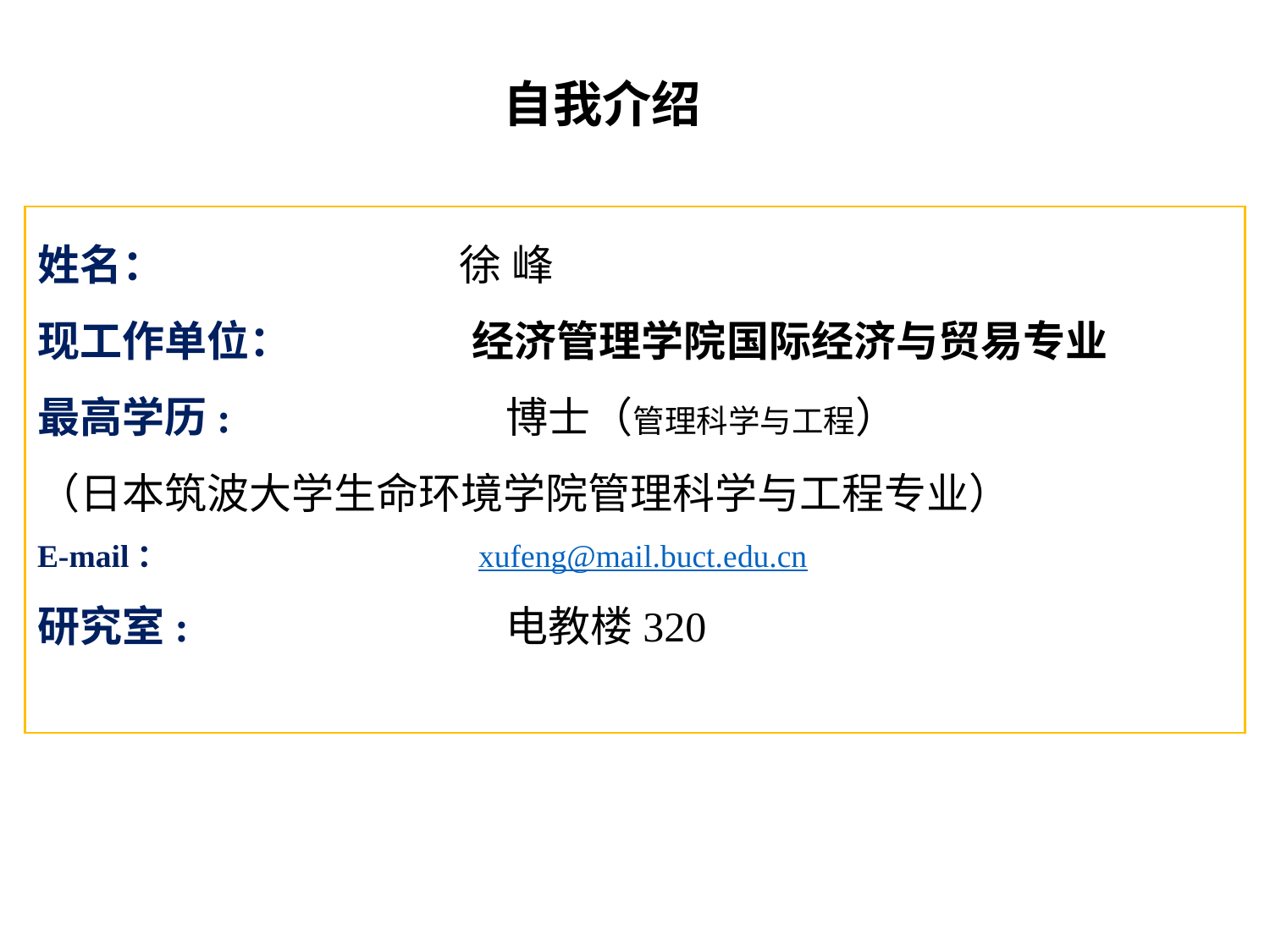

自我介绍
自我介绍
姓名：                               徐 峰
现工作单位：                   经济管理学院国际经济与贸易专业
最高学历:　　　　          博士（管理科学与工程）
（日本筑波大学生命环境学院管理科学与工程专业）
E-mail：                                          xufeng@mail.buct.edu.cn
研究室:                             电教楼320